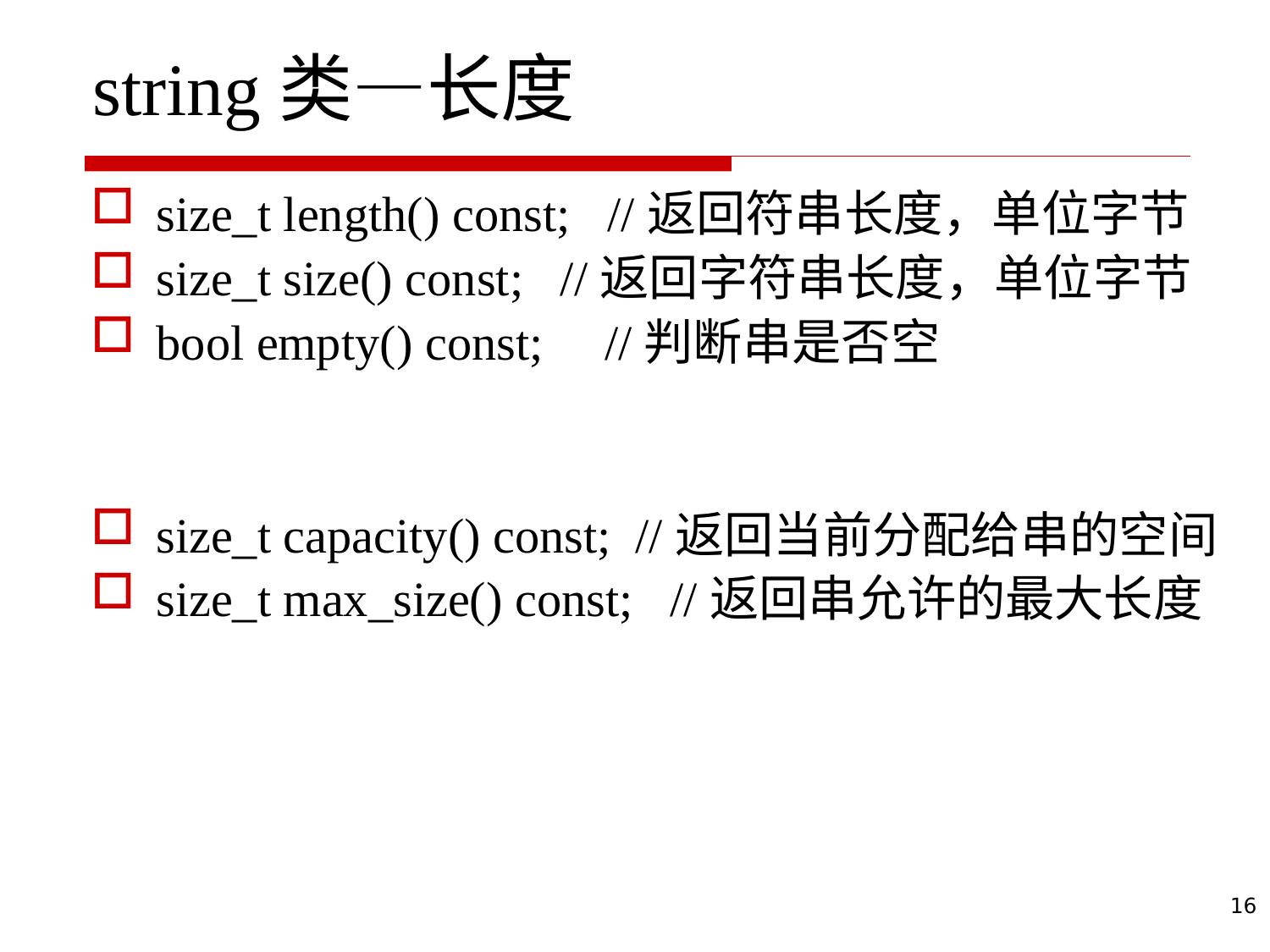

# string类—长度
size_t length() const;   //返回符串长度，单位字节
size_t size() const;   //返回字符串长度，单位字节
bool empty() const;     //判断串是否空

size_t capacity() const;  //返回当前分配给串的空间
size_t max_size() const;   //返回串允许的最大长度

16